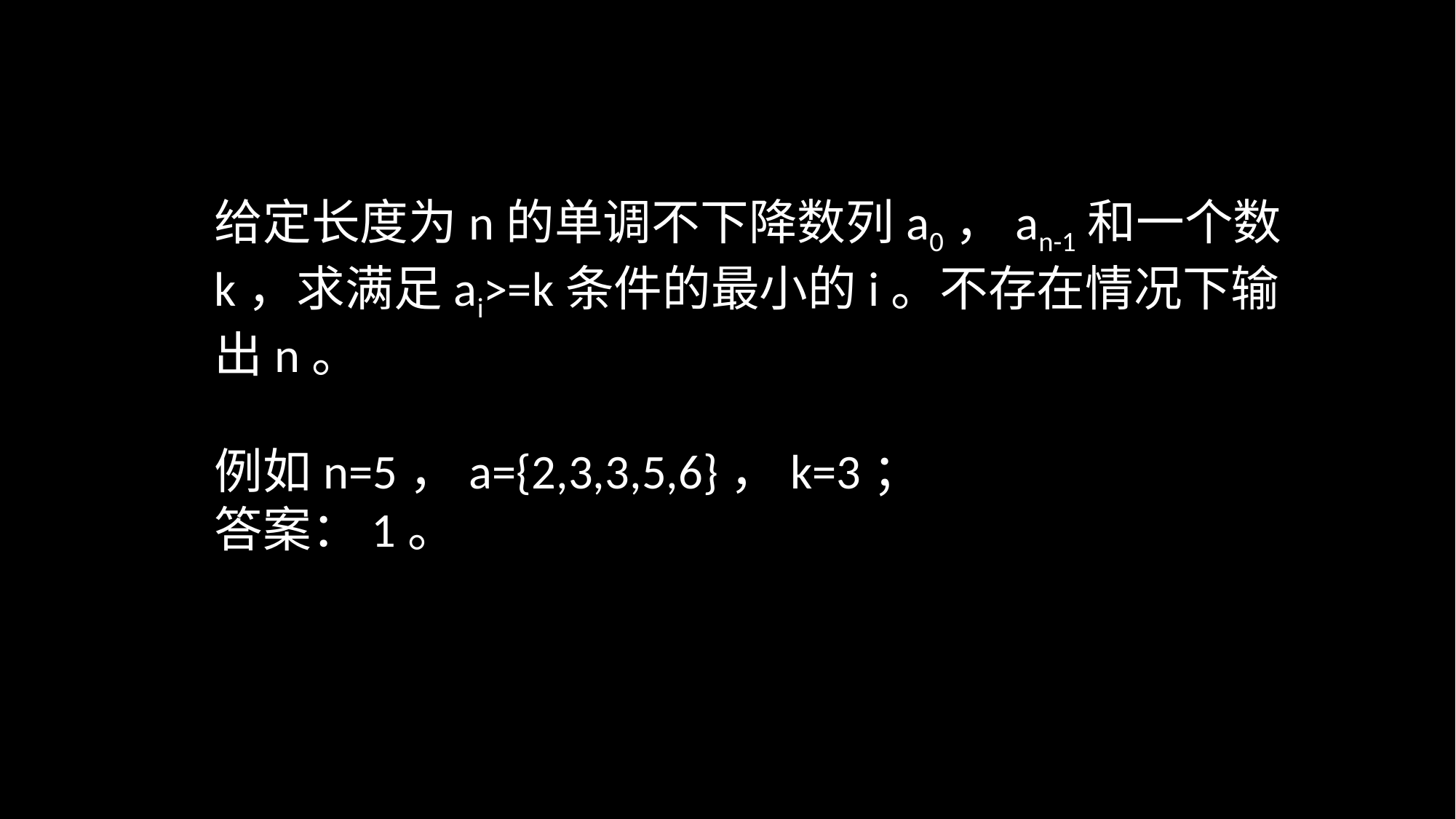

给定长度为n的单调不下降数列a0，an-1和一个数k，求满足ai>=k条件的最小的i。不存在情况下输出n。

例如n=5，a={2,3,3,5,6}，k=3；
答案：1。